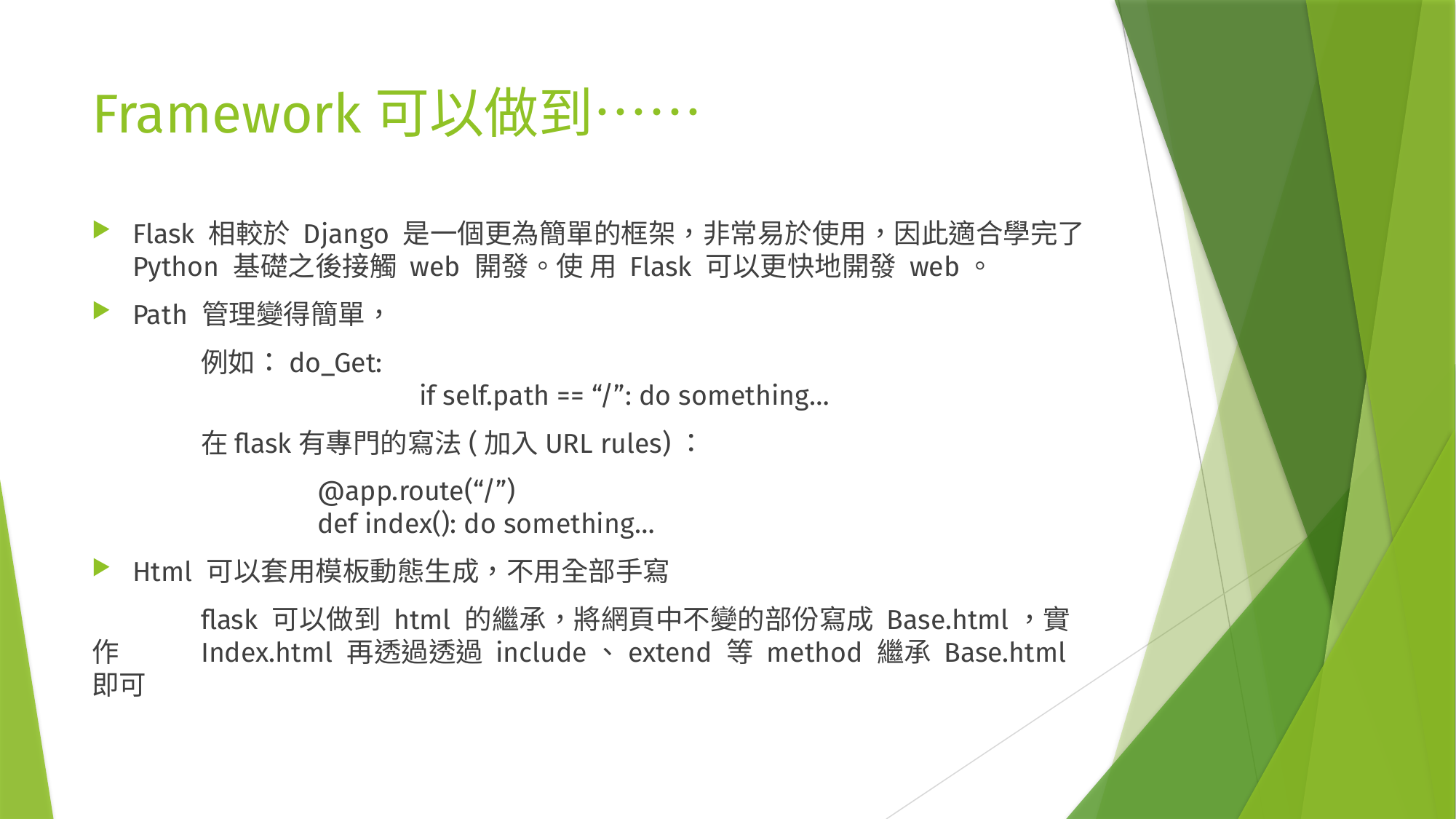

# Framework可以做到……
Flask 相較於 Django 是一個更為簡單的框架，非常易於使用，因此適合學完了 Python 基礎之後接觸 web 開發。使 用 Flask 可以更快地開發 web。
Path 管理變得簡單，
	例如：do_Get:
			if self.path == “/”: do something…
	在flask有專門的寫法(加入URL rules)：
		 @app.route(“/”)
		 def index(): do something…
Html 可以套用模板動態生成，不用全部手寫
	flask 可以做到 html 的繼承，將網頁中不變的部份寫成 Base.html，實作 	Index.html 再透過透過 include、extend 等 method 繼承 Base.html 即可